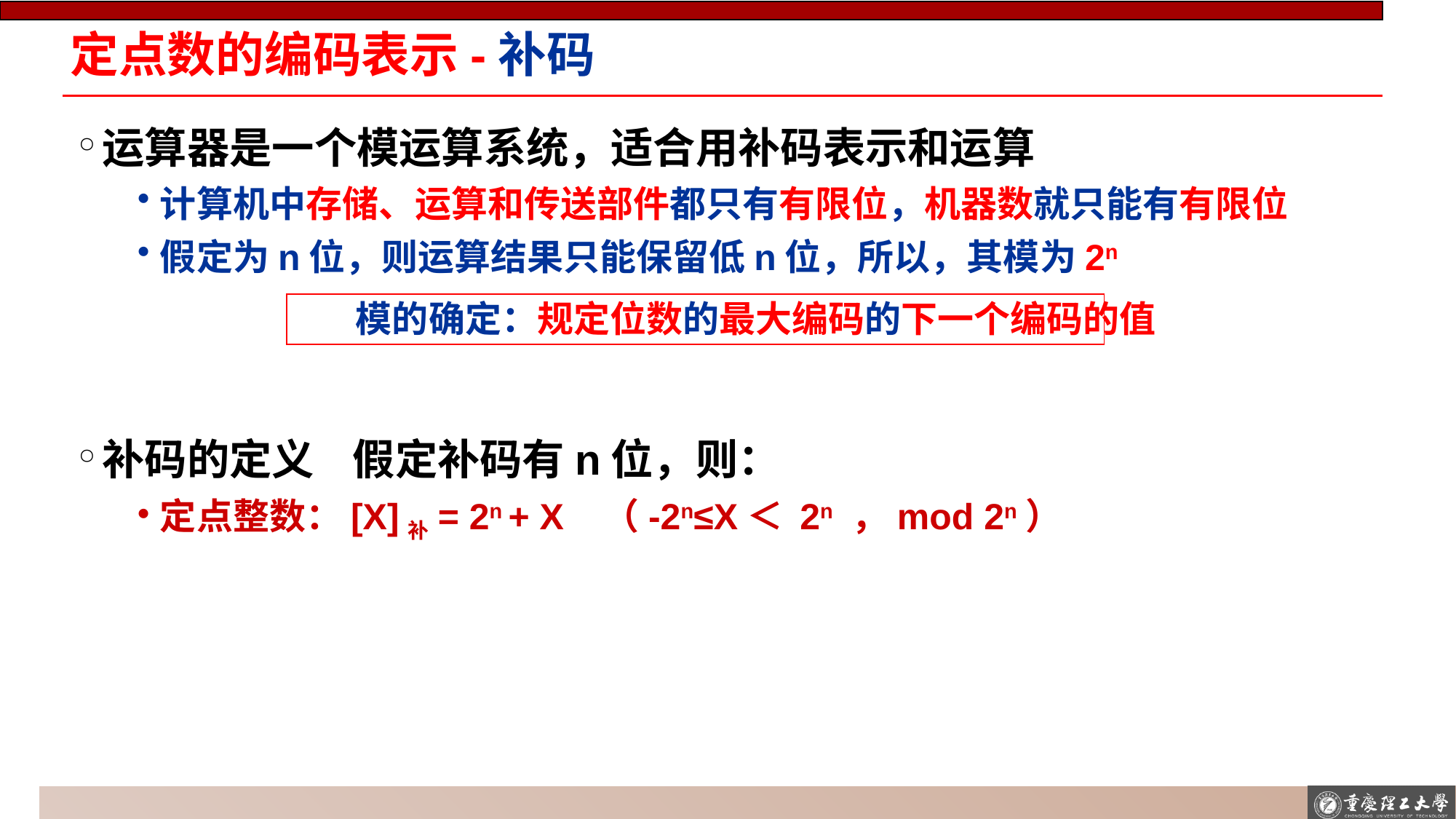

# 定点数的编码表示-补码
运算器是一个模运算系统，适合用补码表示和运算
计算机中存储、运算和传送部件都只有有限位，机器数就只能有有限位
假定为n位，则运算结果只能保留低n位，所以，其模为2n
		模的确定：规定位数的最大编码的下一个编码的值

补码的定义    假定补码有n位，则：
定点整数：[X]补= 2n + X   （-2n≤X＜ 2n ，mod 2n）